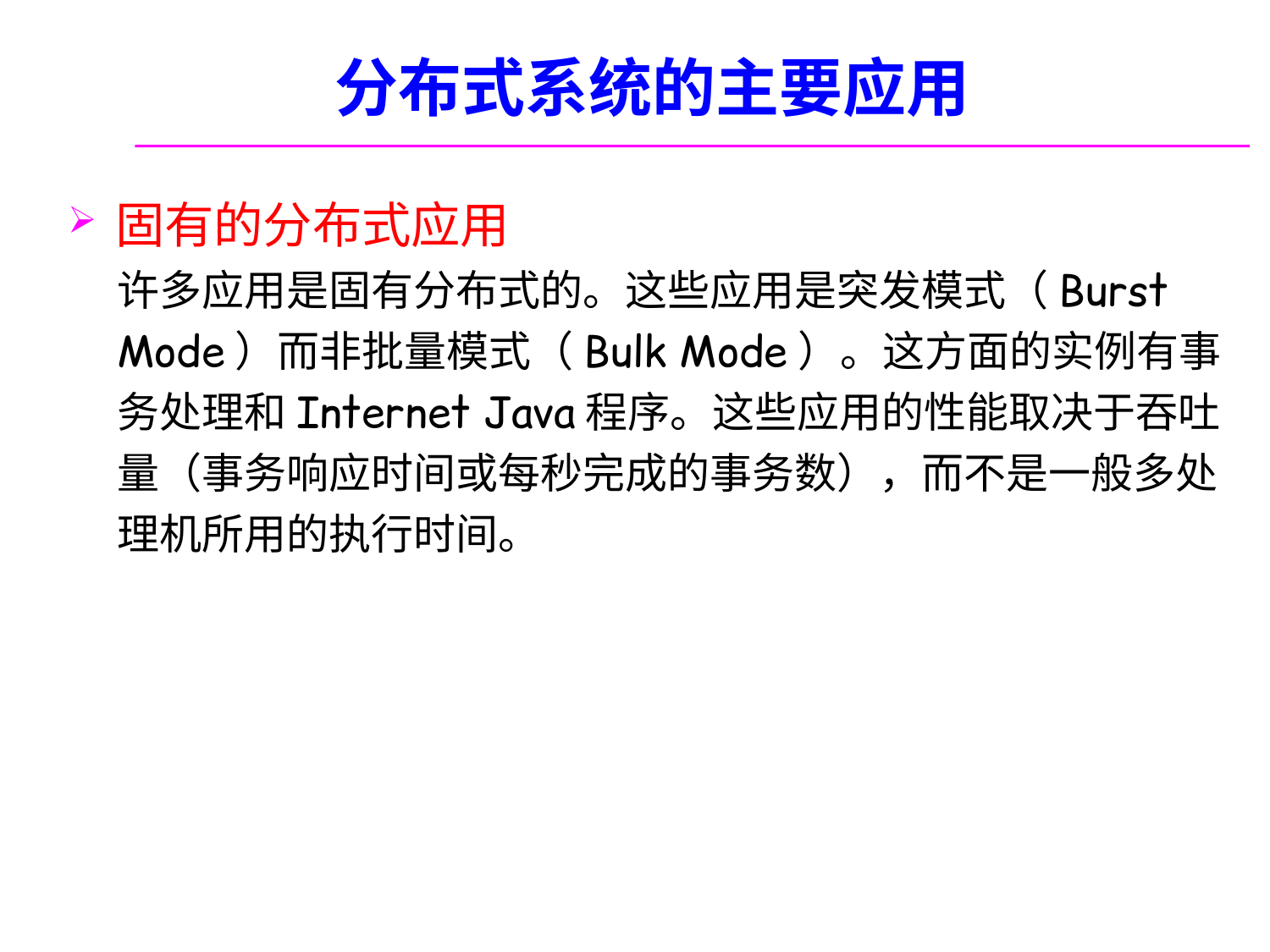

# 分布式系统的主要应用
固有的分布式应用
许多应用是固有分布式的。这些应用是突发模式（Burst Mode）而非批量模式（Bulk Mode）。这方面的实例有事务处理和Internet Java程序。这些应用的性能取决于吞吐量（事务响应时间或每秒完成的事务数），而不是一般多处理机所用的执行时间。
33